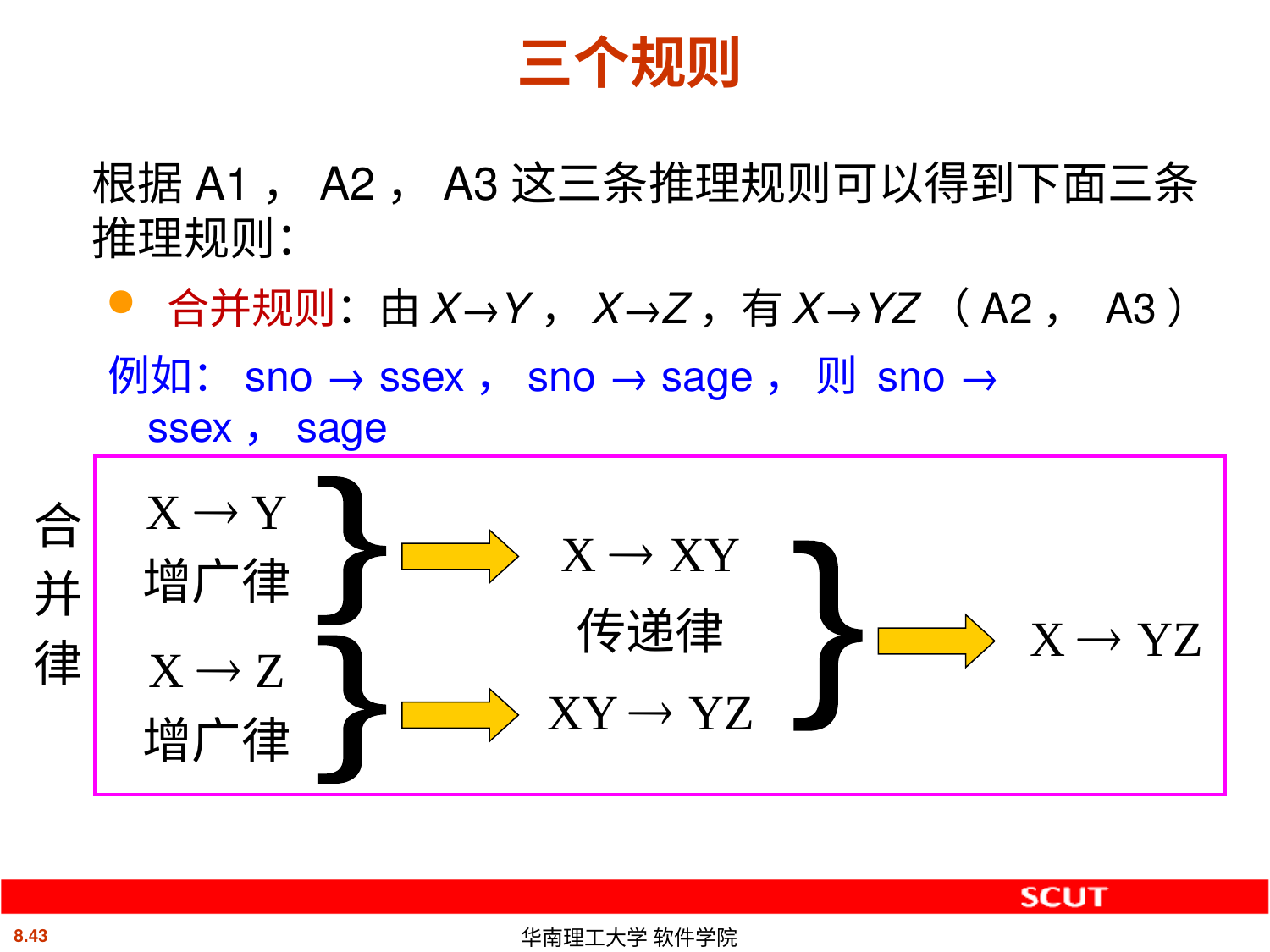

# 三个规则
	根据A1，A2，A3这三条推理规则可以得到下面三条推理规则：
 合并规则：由X→Y，X→Z，有X→YZ（A2， A3）
例如：sno → ssex，sno → sage， 则 sno → ssex，sage

X → Y
增广律
}
合
并
律
X → XY

}
传递律
X → YZ

X → Z
增广律
}
XY → YZ